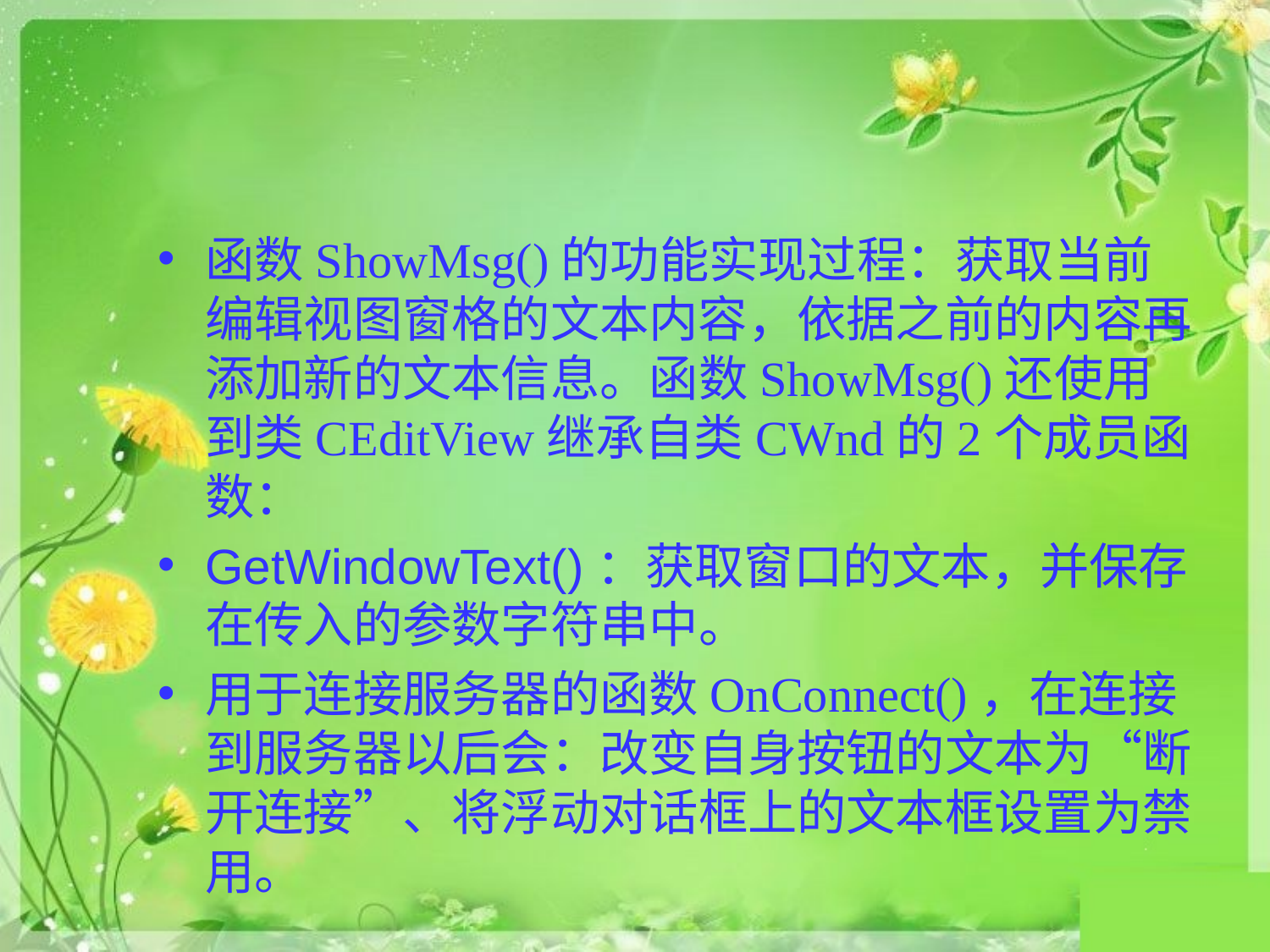

#
函数ShowMsg()的功能实现过程：获取当前编辑视图窗格的文本内容，依据之前的内容再添加新的文本信息。函数ShowMsg()还使用到类CEditView继承自类CWnd的2个成员函数：
GetWindowText()：获取窗口的文本，并保存在传入的参数字符串中。
用于连接服务器的函数OnConnect()，在连接到服务器以后会：改变自身按钮的文本为“断开连接”、将浮动对话框上的文本框设置为禁用。